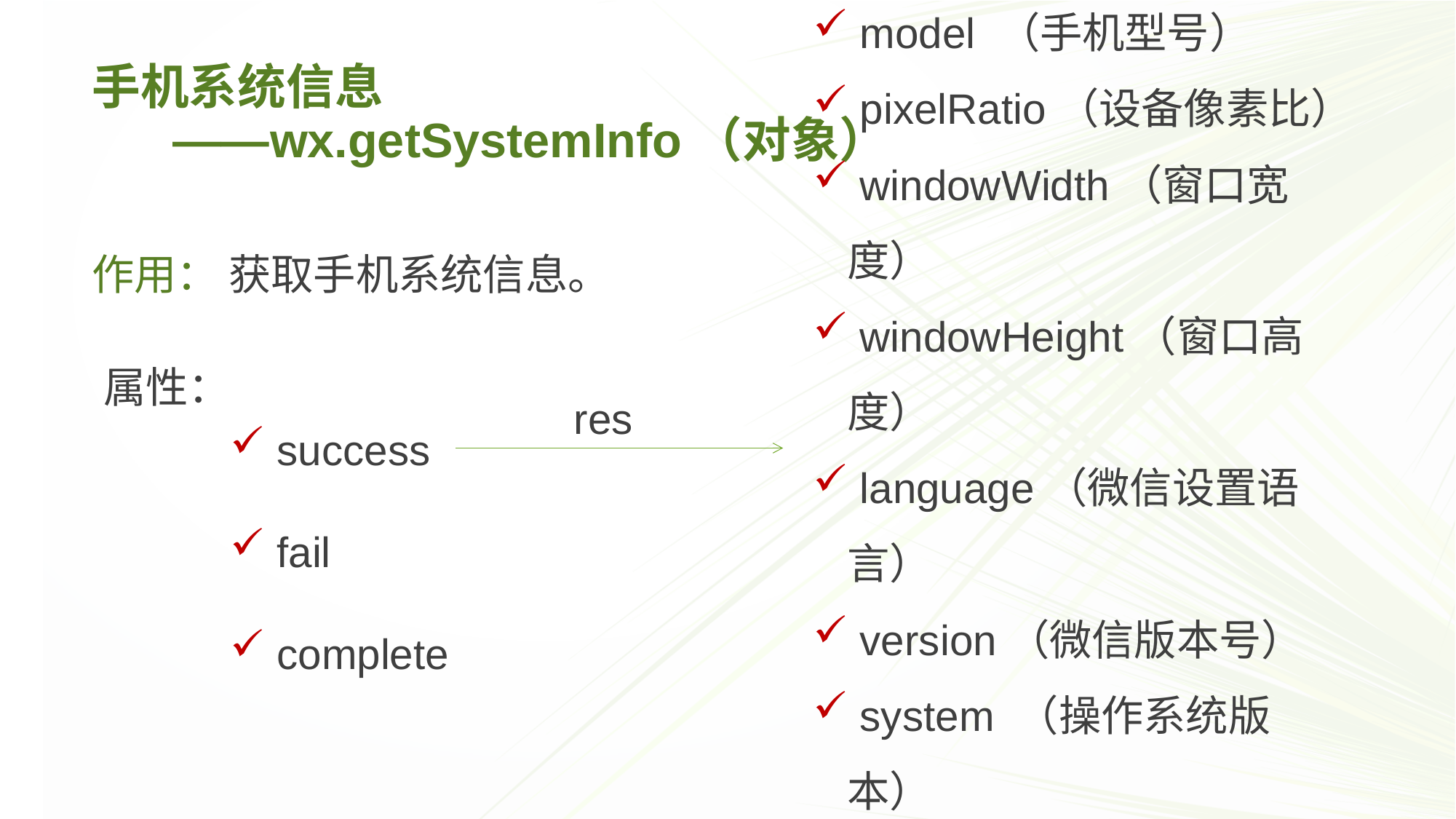

作用： 获取手机系统信息。
手机系统信息
      ——wx.getSystemInfo（对象）

属性：

res
 success
 fail
 complete

 model （手机型号）
 pixelRatio（设备像素比）
 windowWidth（窗口宽度）
 windowHeight（窗口高度）
 language（微信设置语言）
 version（微信版本号）
 system （操作系统版本）
 platform（客户端平台）